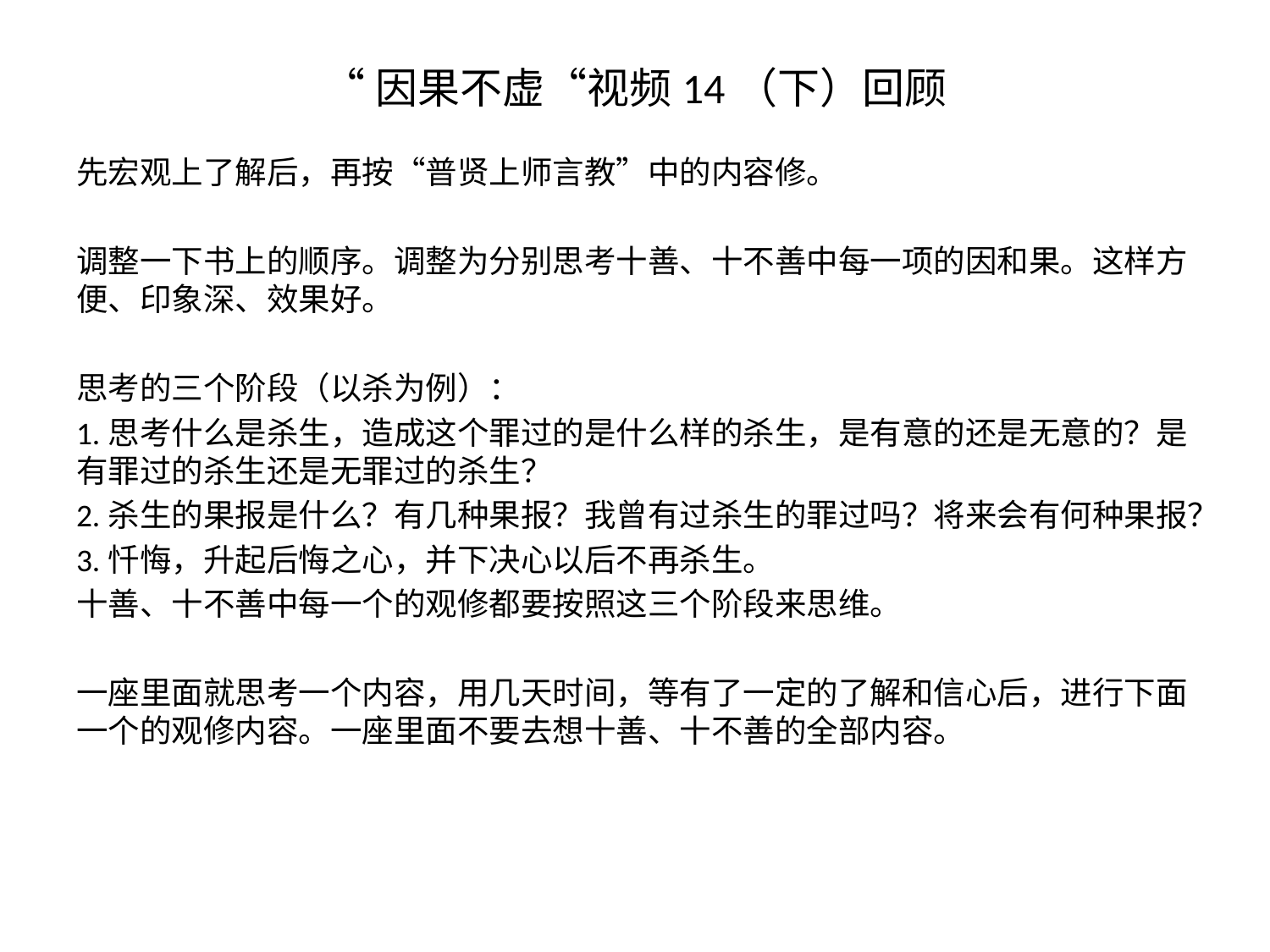

# “因果不虚“视频14（下）回顾
先宏观上了解后，再按“普贤上师言教”中的内容修。

调整一下书上的顺序。调整为分别思考十善、十不善中每一项的因和果。这样方便、印象深、效果好。

思考的三个阶段（以杀为例）：
1.思考什么是杀生，造成这个罪过的是什么样的杀生，是有意的还是无意的？是有罪过的杀生还是无罪过的杀生？
2.杀生的果报是什么？有几种果报？我曾有过杀生的罪过吗？将来会有何种果报？
3.忏悔，升起后悔之心，并下决心以后不再杀生。
十善、十不善中每一个的观修都要按照这三个阶段来思维。

一座里面就思考一个内容，用几天时间，等有了一定的了解和信心后，进行下面一个的观修内容。一座里面不要去想十善、十不善的全部内容。